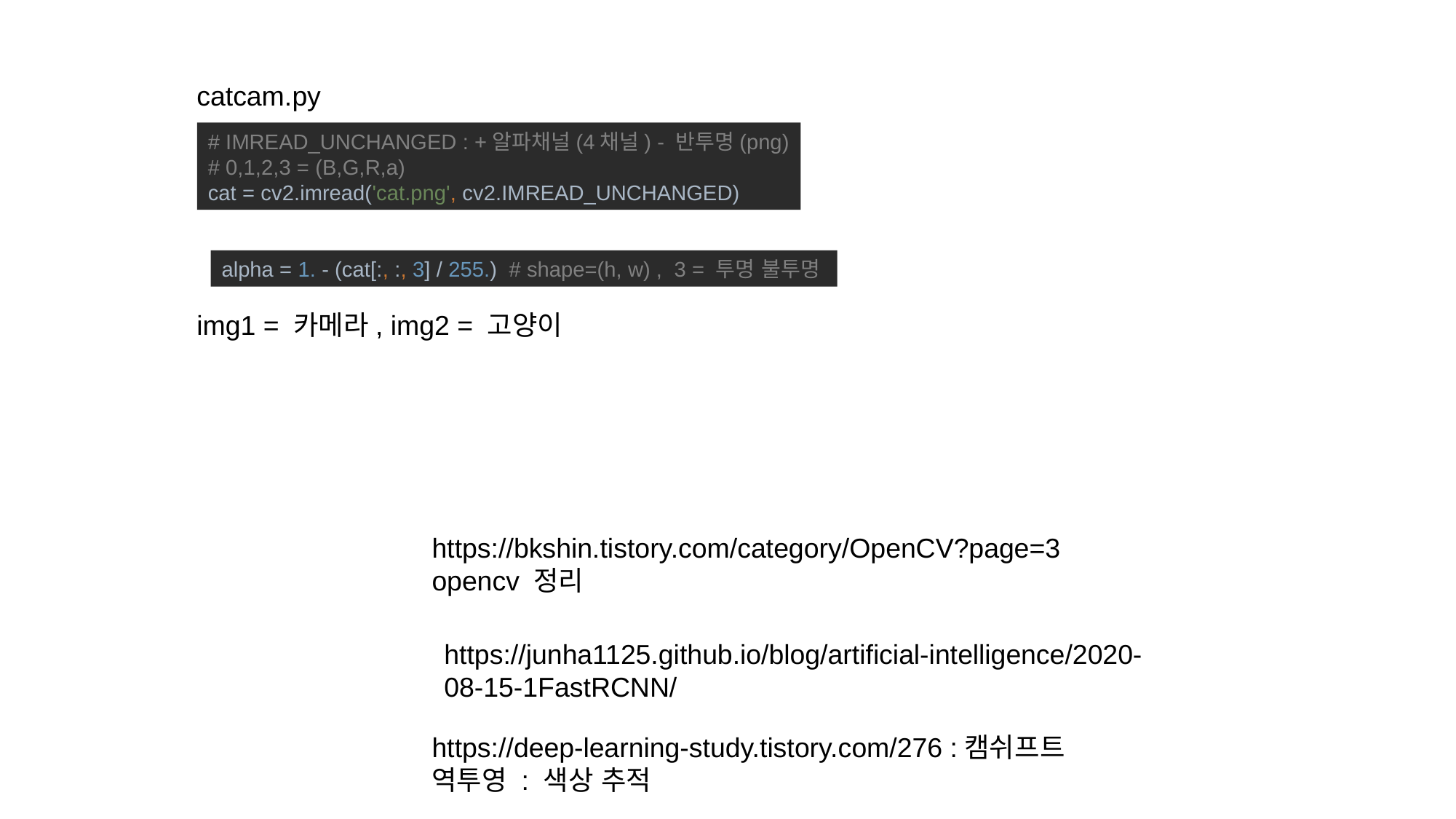

catcam.py

img1 = 카메라, img2 = 고양이
# IMREAD_UNCHANGED : +알파채널(4채널) - 반투명(png) # 0,1,2,3 = (B,G,R,a) cat = cv2.imread('cat.png', cv2.IMREAD_UNCHANGED)
alpha = 1. - (cat[:, :, 3] / 255.)  # shape=(h, w) ,  3 = 투명 불투명
https://bkshin.tistory.com/category/OpenCV?page=3
opencv 정리
https://junha1125.github.io/blog/artificial-intelligence/2020-08-15-1FastRCNN/
https://deep-learning-study.tistory.com/276 :캠쉬프트 역투영 : 색상 추적